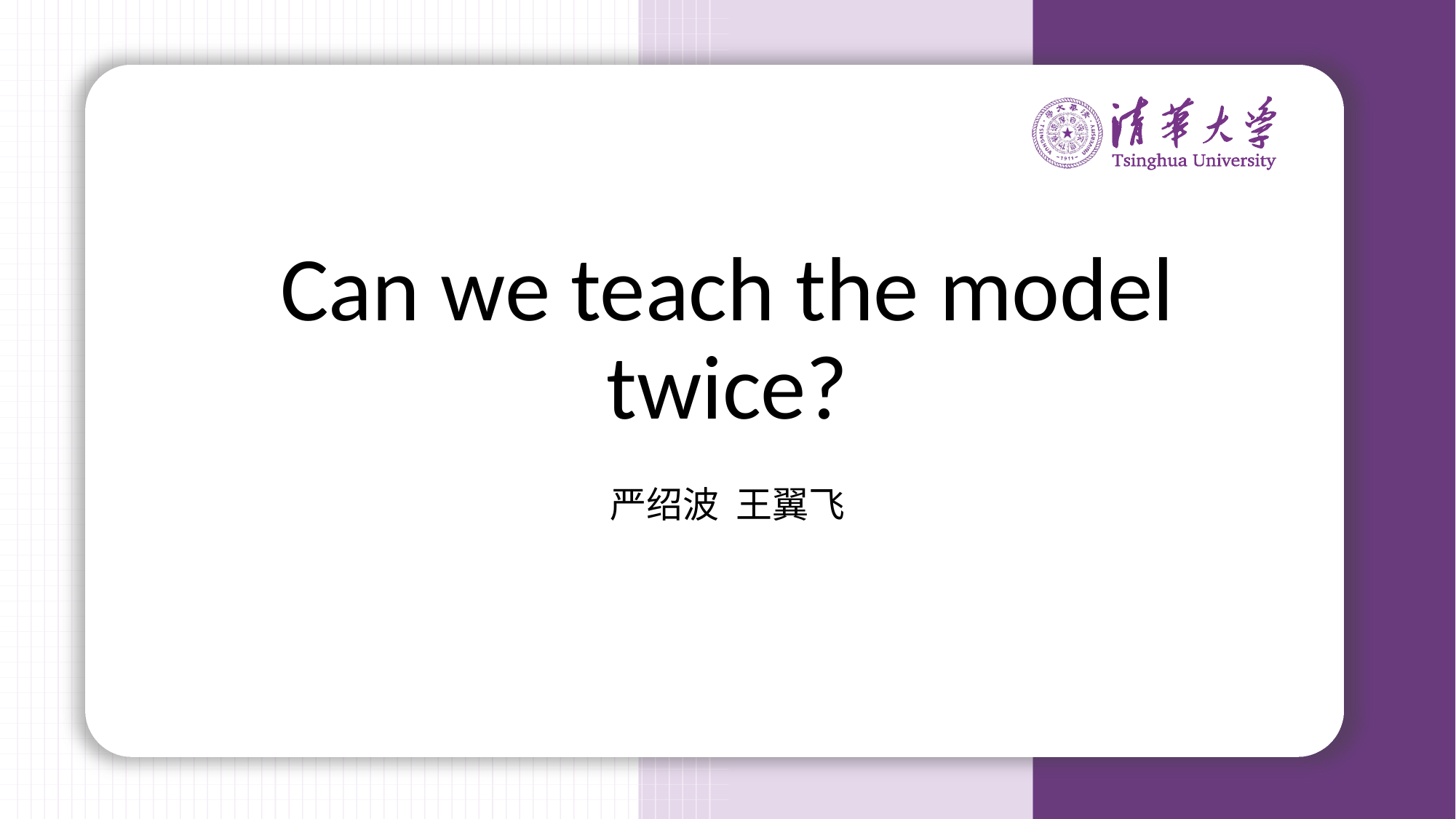

# Can we teach the model twice?
严绍波  王翼飞